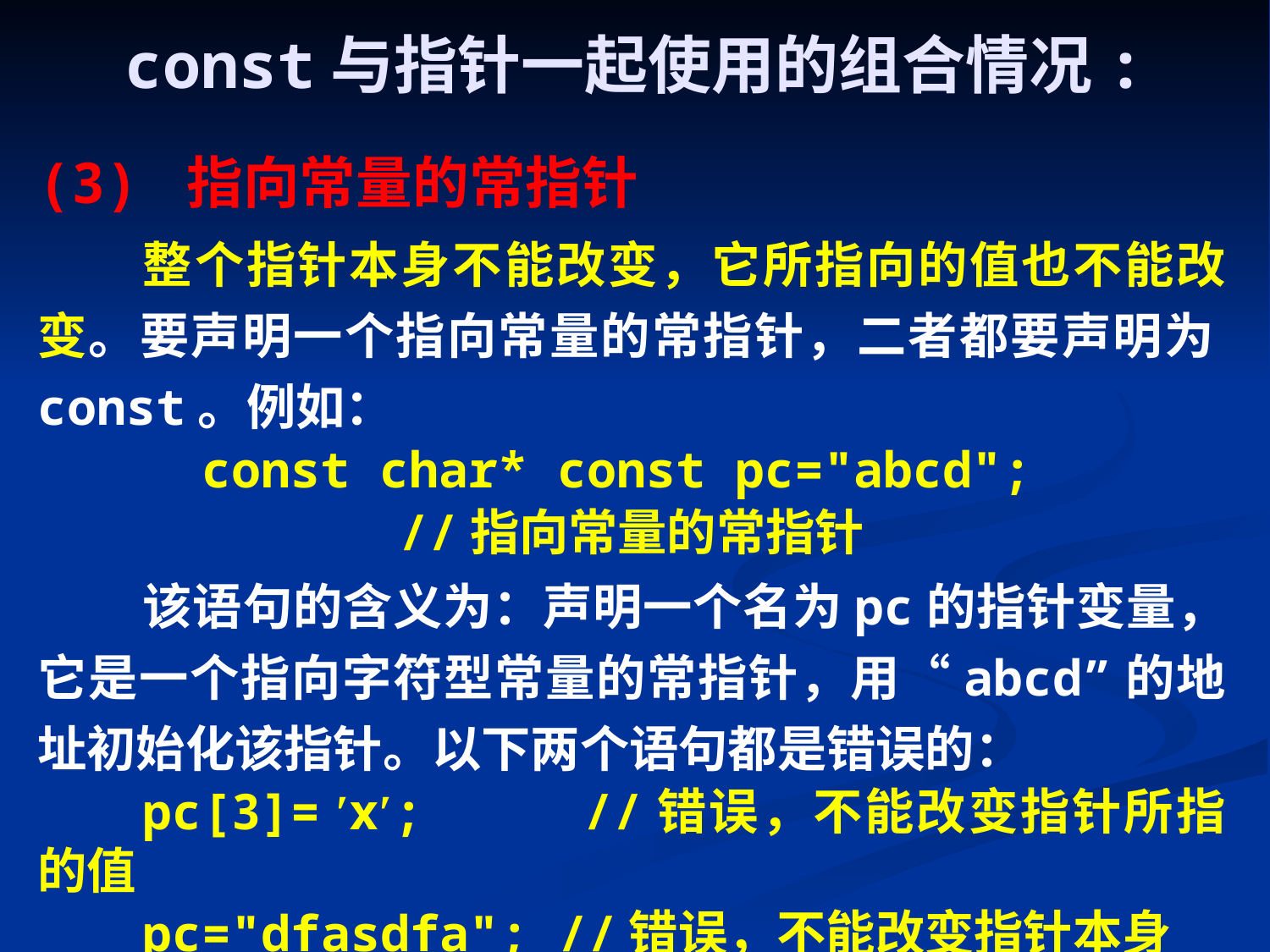

# const与指针一起使用的组合情况:
(3) 指向常量的常指针
整个指针本身不能改变，它所指向的值也不能改变。要声明一个指向常量的常指针，二者都要声明为const。例如：
const char* const pc="abcd";
//指向常量的常指针
该语句的含义为：声明一个名为pc的指针变量，它是一个指向字符型常量的常指针，用“abcd”的地址初始化该指针。以下两个语句都是错误的：
pc[3]= ′x′;     //错误，不能改变指针所指的值
pc="dfasdfa"; //错误，不能改变指针本身